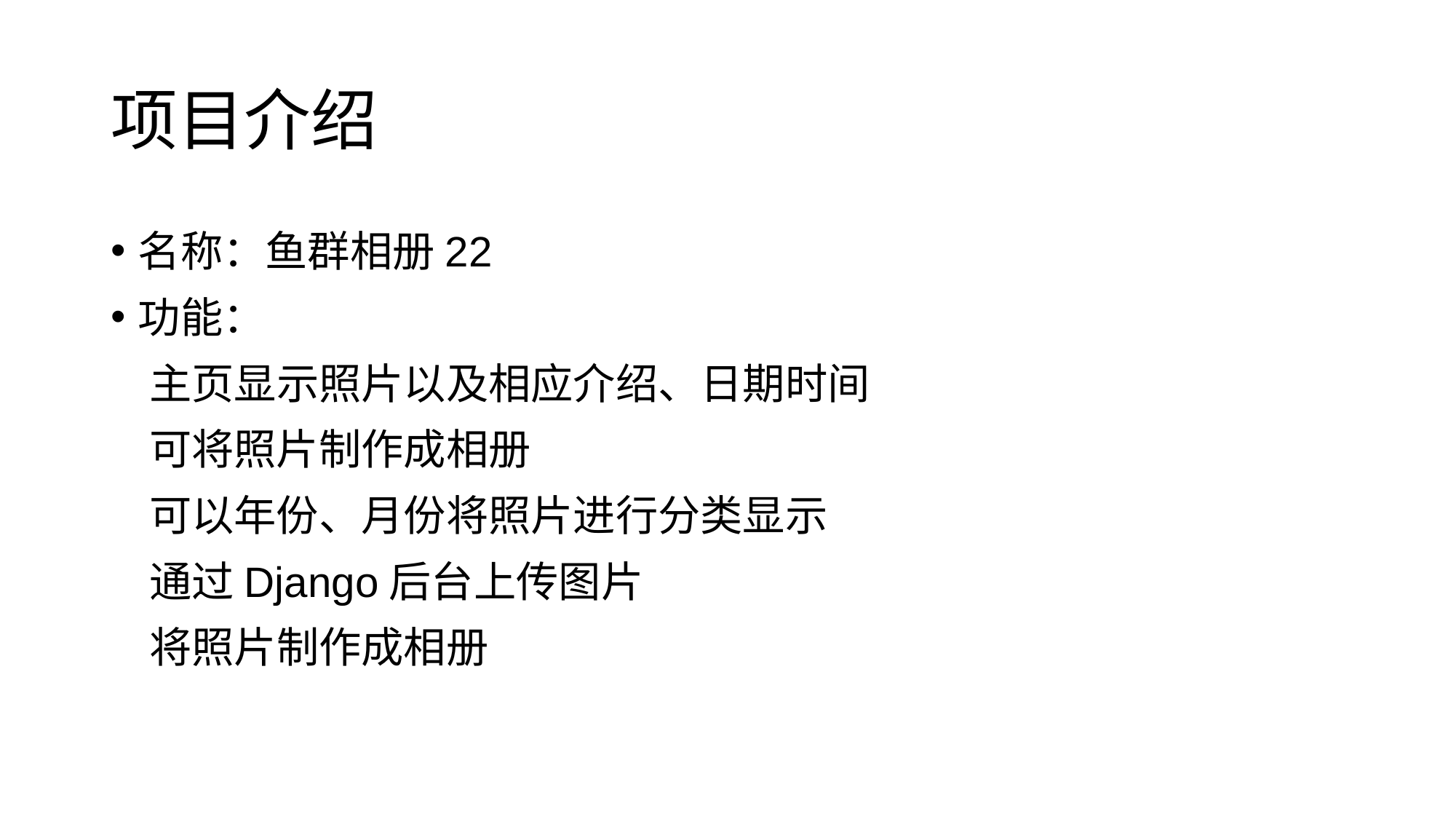

# 项目介绍
名称：鱼群相册22
功能：
   主页显示照片以及相应介绍、日期时间
   可将照片制作成相册
   可以年份、月份将照片进行分类显示
   通过Django后台上传图片
   将照片制作成相册